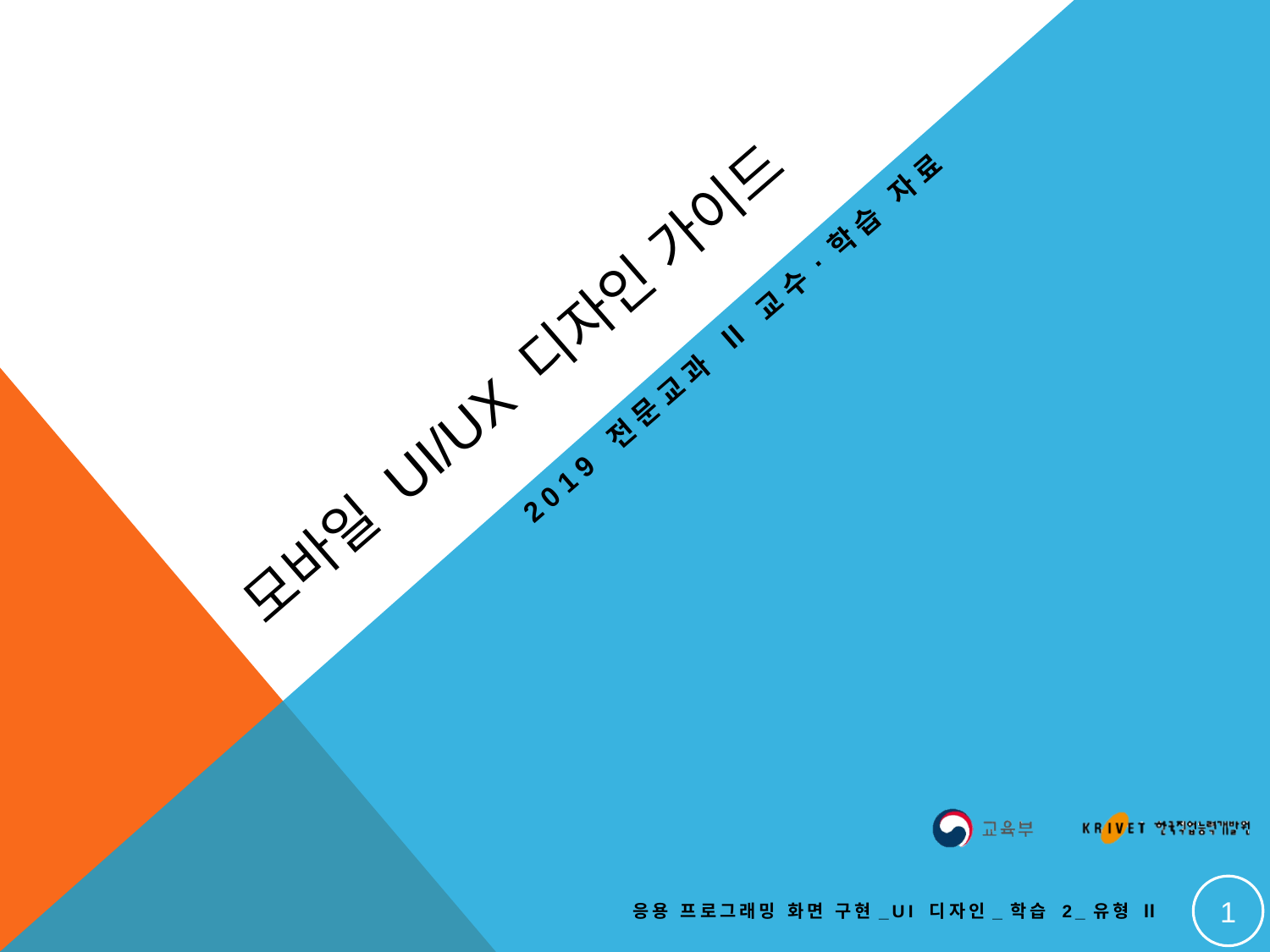

2019 전문교과 Ⅱ 교수·학습 자료
# 모바일 UI/UX 디자인 가이드
1
응용 프로그래밍 화면 구현_UI 디자인_학습 2_유형 Ⅱ